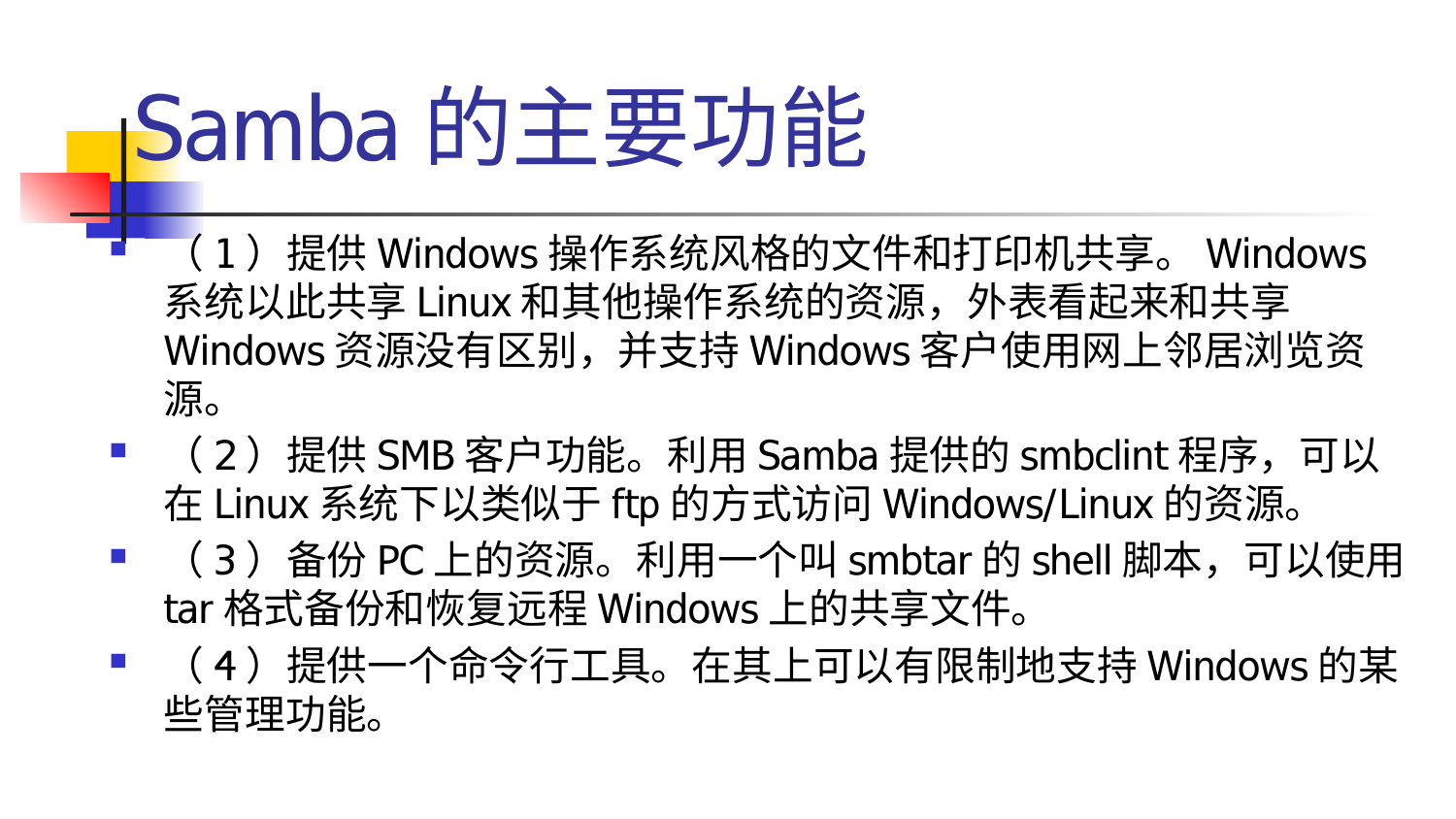

# Samba的主要功能
（1）提供Windows操作系统风格的文件和打印机共享。Windows系统以此共享Linux和其他操作系统的资源，外表看起来和共享Windows资源没有区别，并支持Windows客户使用网上邻居浏览资源。
（2）提供SMB客户功能。利用Samba提供的smbclint程序，可以在Linux系统下以类似于ftp的方式访问Windows/Linux的资源。
（3）备份PC上的资源。利用一个叫smbtar的shell脚本，可以使用tar格式备份和恢复远程Windows上的共享文件。
（4）提供一个命令行工具。在其上可以有限制地支持Windows的某些管理功能。